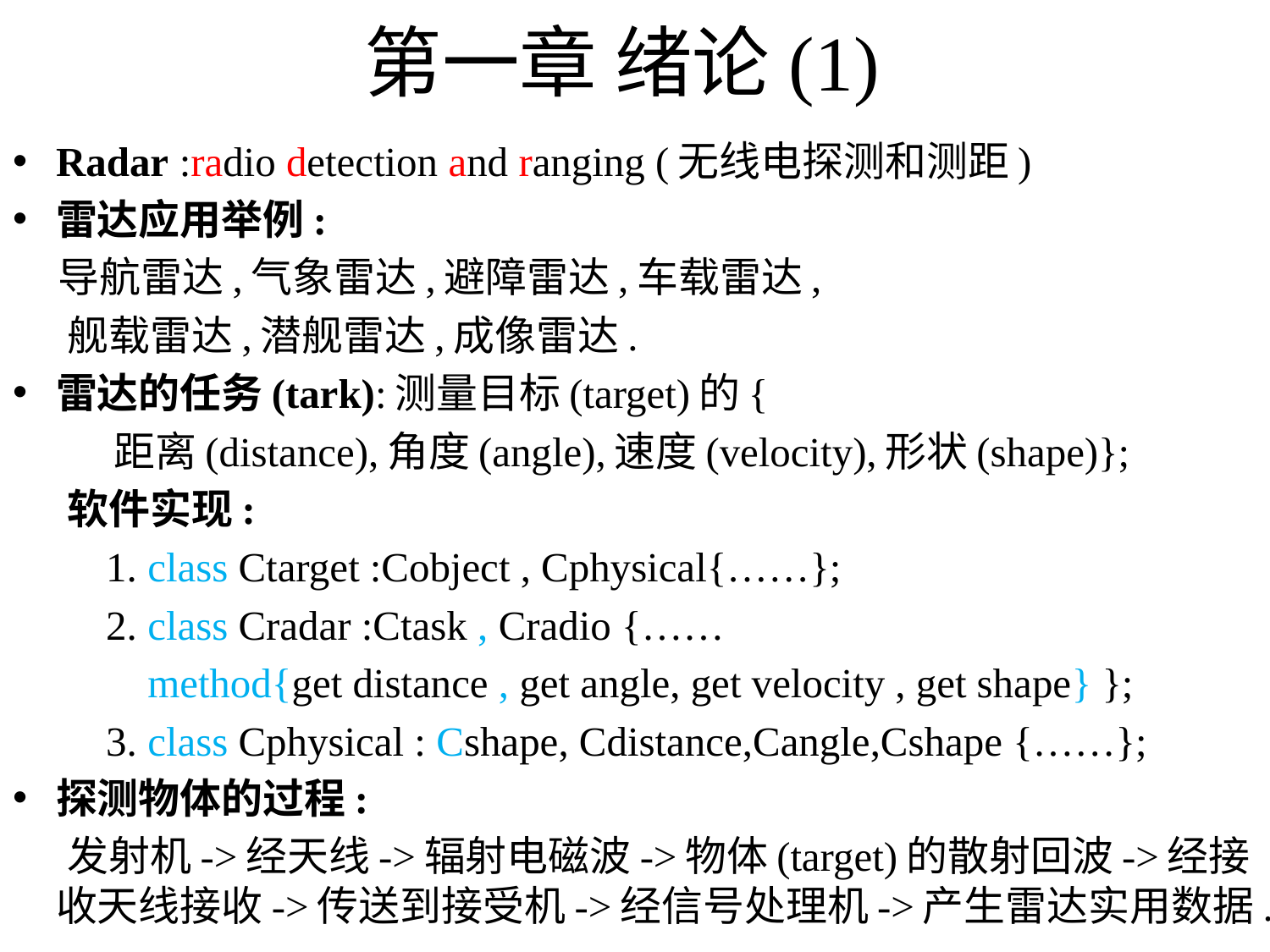

# 第一章 绪论(1)
Radar :radio detection and ranging (无线电探测和测距)
雷达应用举例:
    导航雷达,气象雷达,避障雷达,车载雷达,
     舰载雷达,潜舰雷达,成像雷达.
雷达的任务(tark):测量目标(target)的{
          距离(distance),角度(angle),速度(velocity),形状(shape)};
     软件实现:
         1. class Ctarget :Cobject , Cphysical{……};
         2. class Cradar :Ctask , Cradio {……
             method{get distance , get angle, get velocity , get shape} };
         3. class Cphysical : Cshape, Cdistance,Cangle,Cshape {……};
探测物体的过程:
     发射机->经天线->辐射电磁波->物体(target)的散射回波->经接收天线接收->传送到接受机->经信号处理机->产生雷达实用数据.